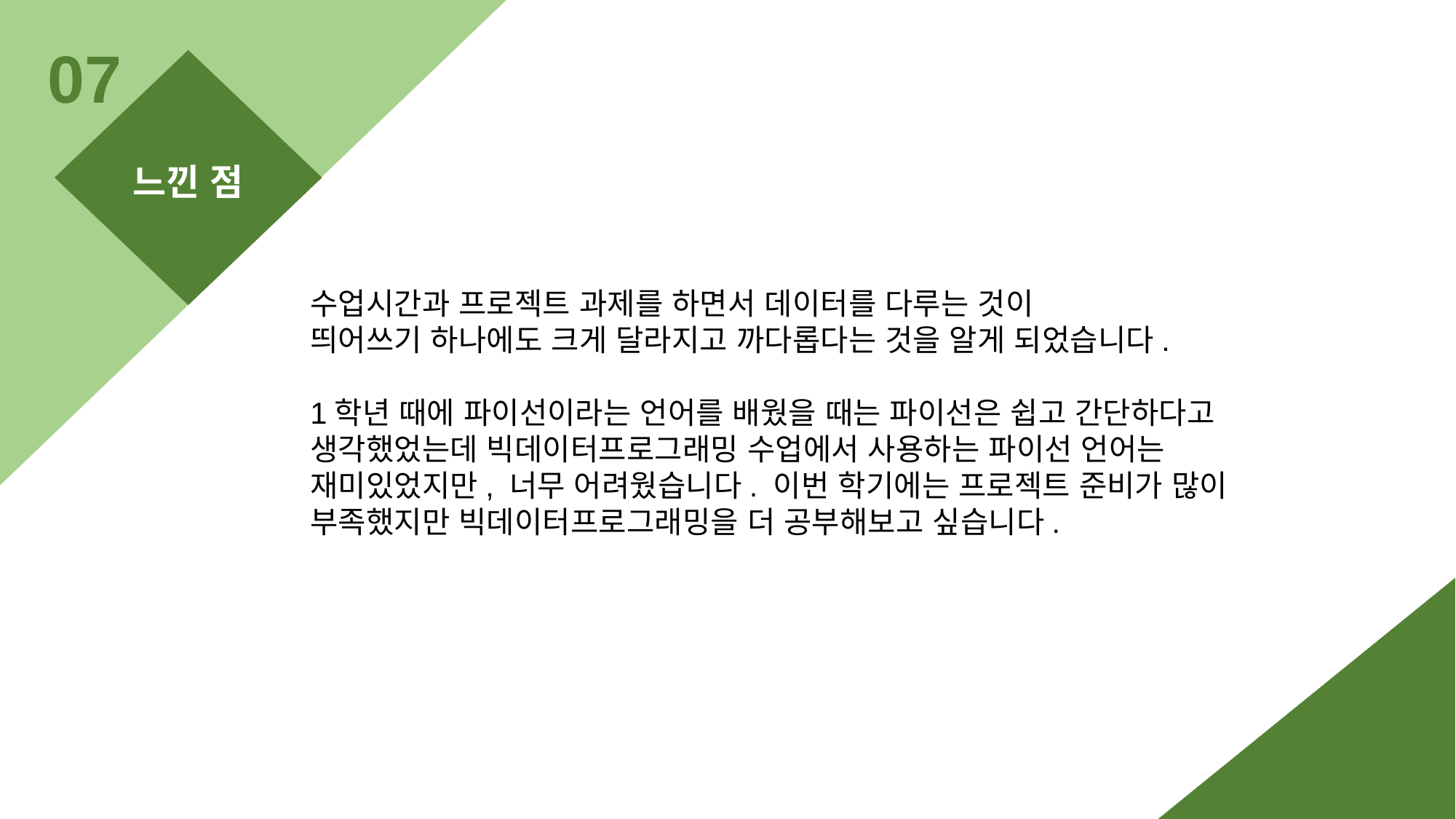

07
느낀 점
수업시간과 프로젝트 과제를 하면서 데이터를 다루는 것이
띄어쓰기 하나에도 크게 달라지고 까다롭다는 것을 알게 되었습니다.

1학년 때에 파이선이라는 언어를 배웠을 때는 파이선은 쉽고 간단하다고
생각했었는데 빅데이터프로그래밍 수업에서 사용하는 파이선 언어는
재미있었지만, 너무 어려웠습니다. 이번 학기에는 프로젝트 준비가 많이 부족했지만 빅데이터프로그래밍을 더 공부해보고 싶습니다.